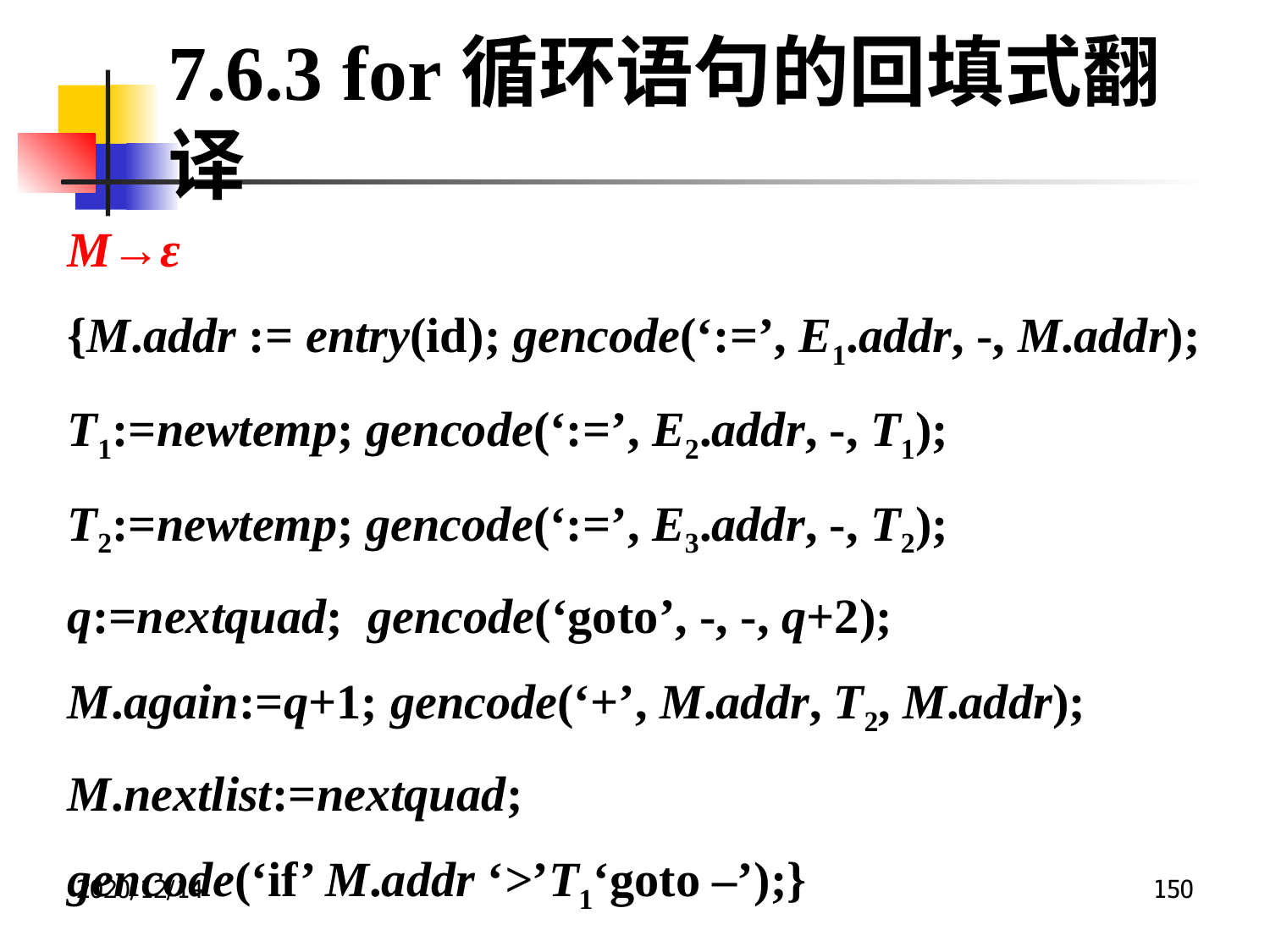

7.6.3 for循环语句的回填式翻译
M→ε
{M.addr := entry(id); gencode(‘:=’, E1.addr, -, M.addr);
T1:=newtemp; gencode(‘:=’, E2.addr, -, T1);
T2:=newtemp; gencode(‘:=’, E3.addr, -, T2);
q:=nextquad;  gencode(‘goto’, -, -, q+2);
M.again:=q+1; gencode(‘+’, M.addr, T2, M.addr);
M.nextlist:=nextquad;
gencode(‘if’ M.addr ‘>’T1‘goto –’);}
2020/12/14
150